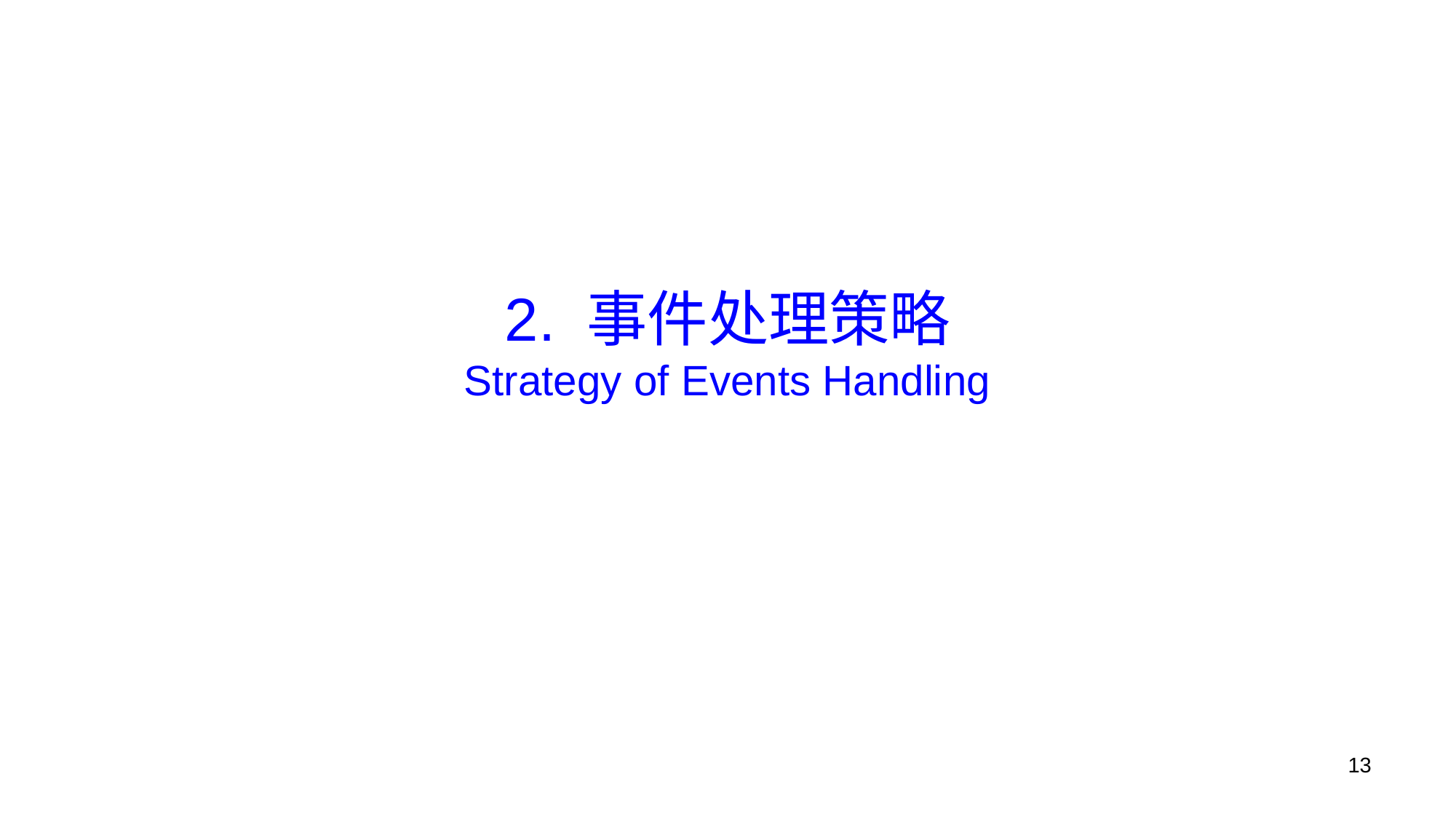

# 2. 事件处理策略 Strategy of Events Handling

13